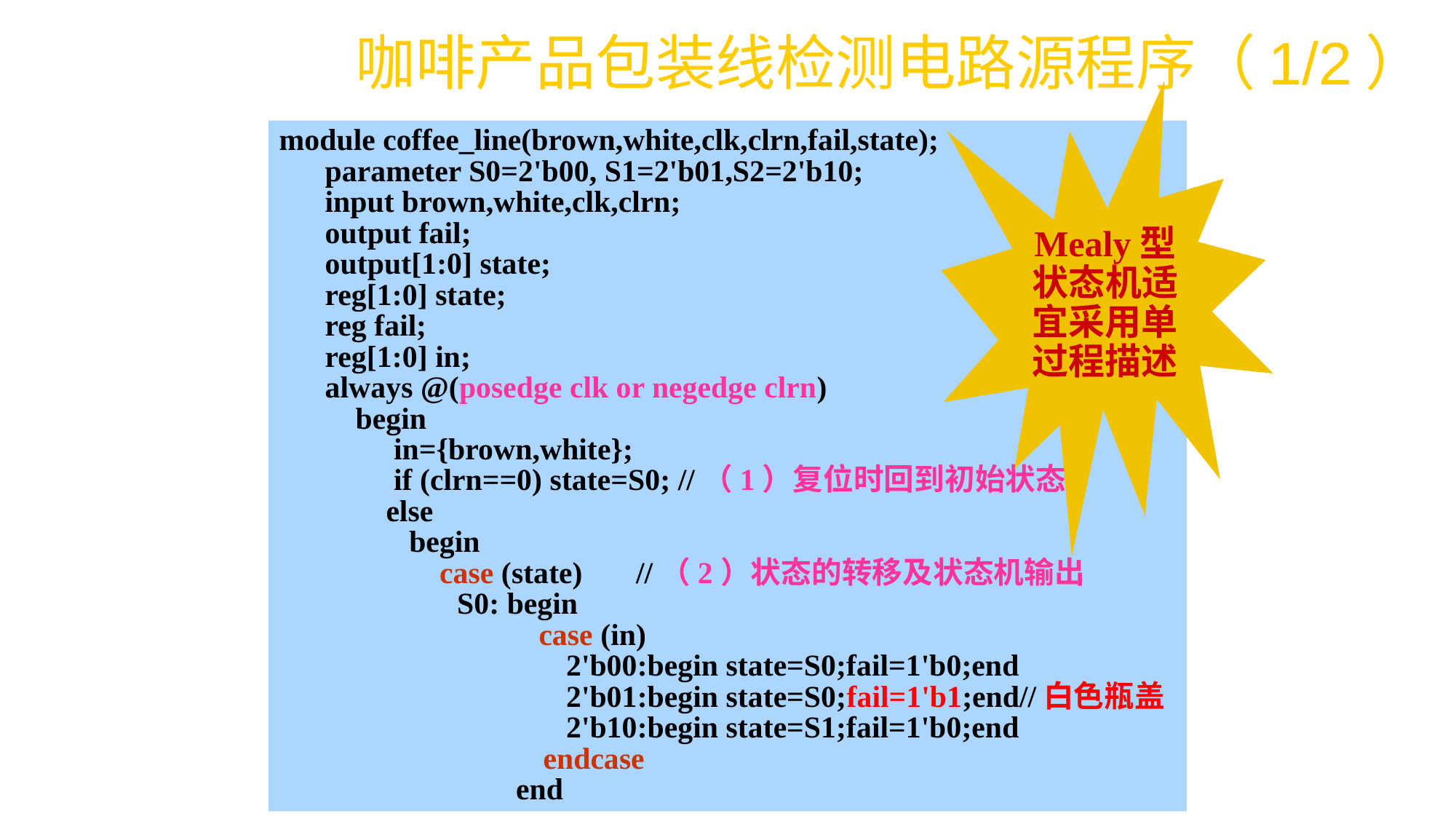

咖啡产品包装线检测电路源程序（1/2）
Mealy型状态机适宜采用单过程描述
module coffee_line(brown,white,clk,clrn,fail,state);
      parameter S0=2'b00, S1=2'b01,S2=2'b10;
      input brown,white,clk,clrn;
      output fail;
      output[1:0] state;
      reg[1:0] state;
      reg fail;
      reg[1:0] in;
      always @(posedge clk or negedge clrn)
          begin
               in={brown,white};
               if (clrn==0) state=S0; //（1）复位时回到初始状态
              else
                 begin
                     case (state)       //（2）状态的转移及状态机输出
	         S0: begin
                                  case (in)
		         2'b00:begin state=S0;fail=1'b0;end
		         2'b01:begin state=S0;fail=1'b1;end//白色瓶盖
		         2'b10:begin state=S1;fail=1'b0;end
		      endcase
                               end